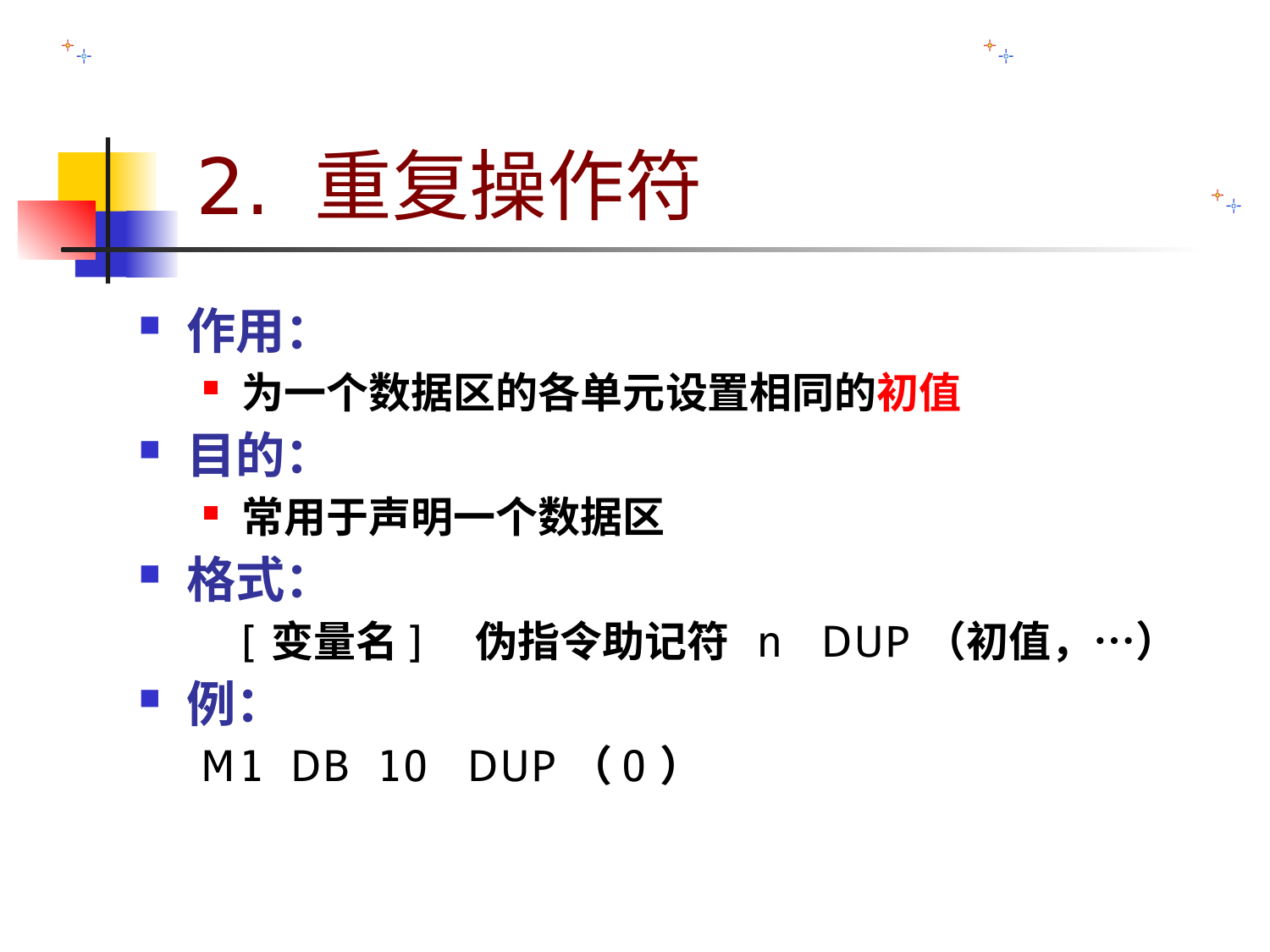

# 2. 重复操作符
作用：
为一个数据区的各单元设置相同的初值
目的：
常用于声明一个数据区
格式：
   [变量名]   伪指令助记符  n   DUP（初值，…）
例：
M1  DB  10   DUP（0）